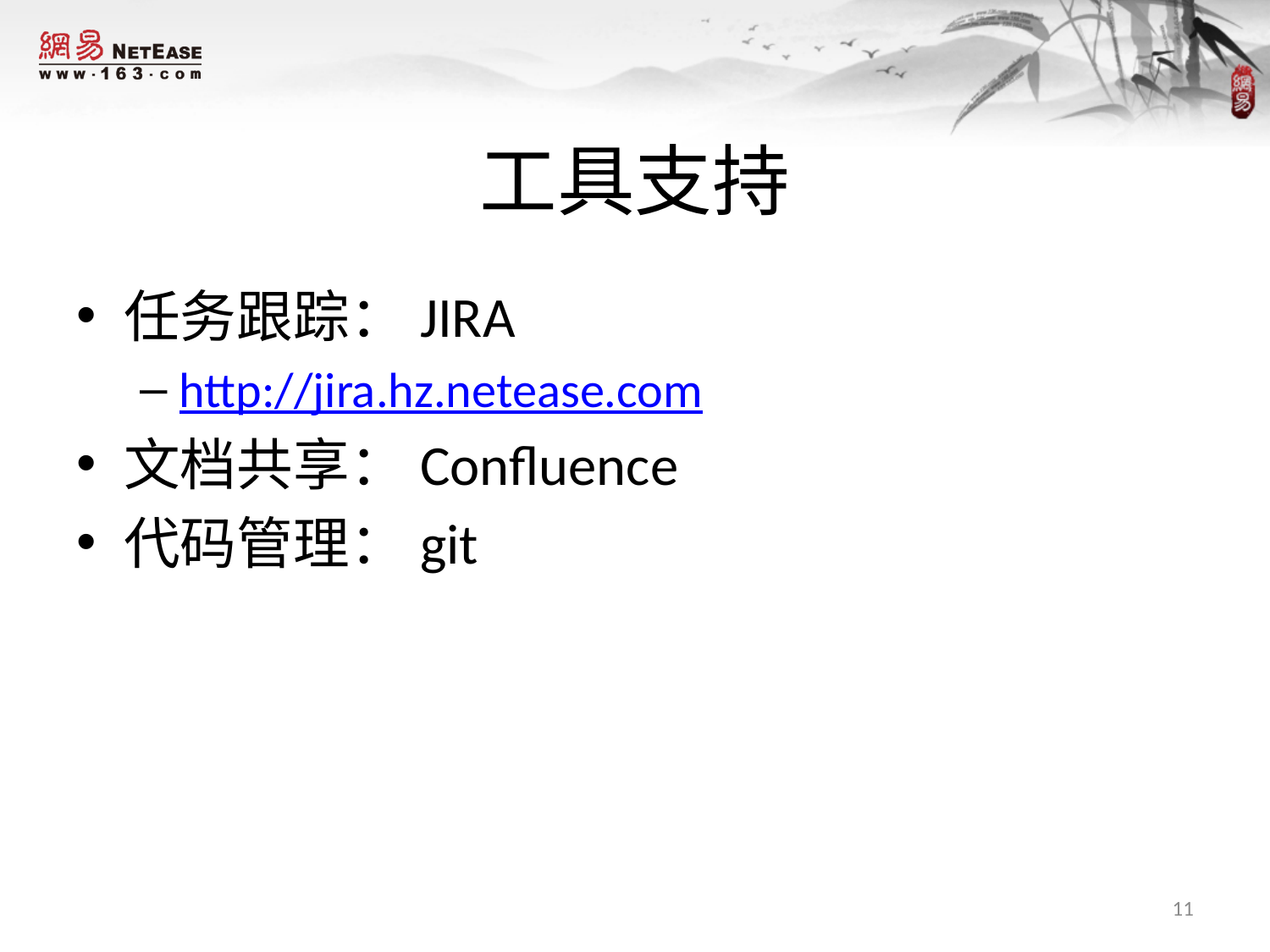

# 工具支持
任务跟踪：JIRA
http://jira.hz.netease.com
文档共享：Confluence
代码管理：git
11